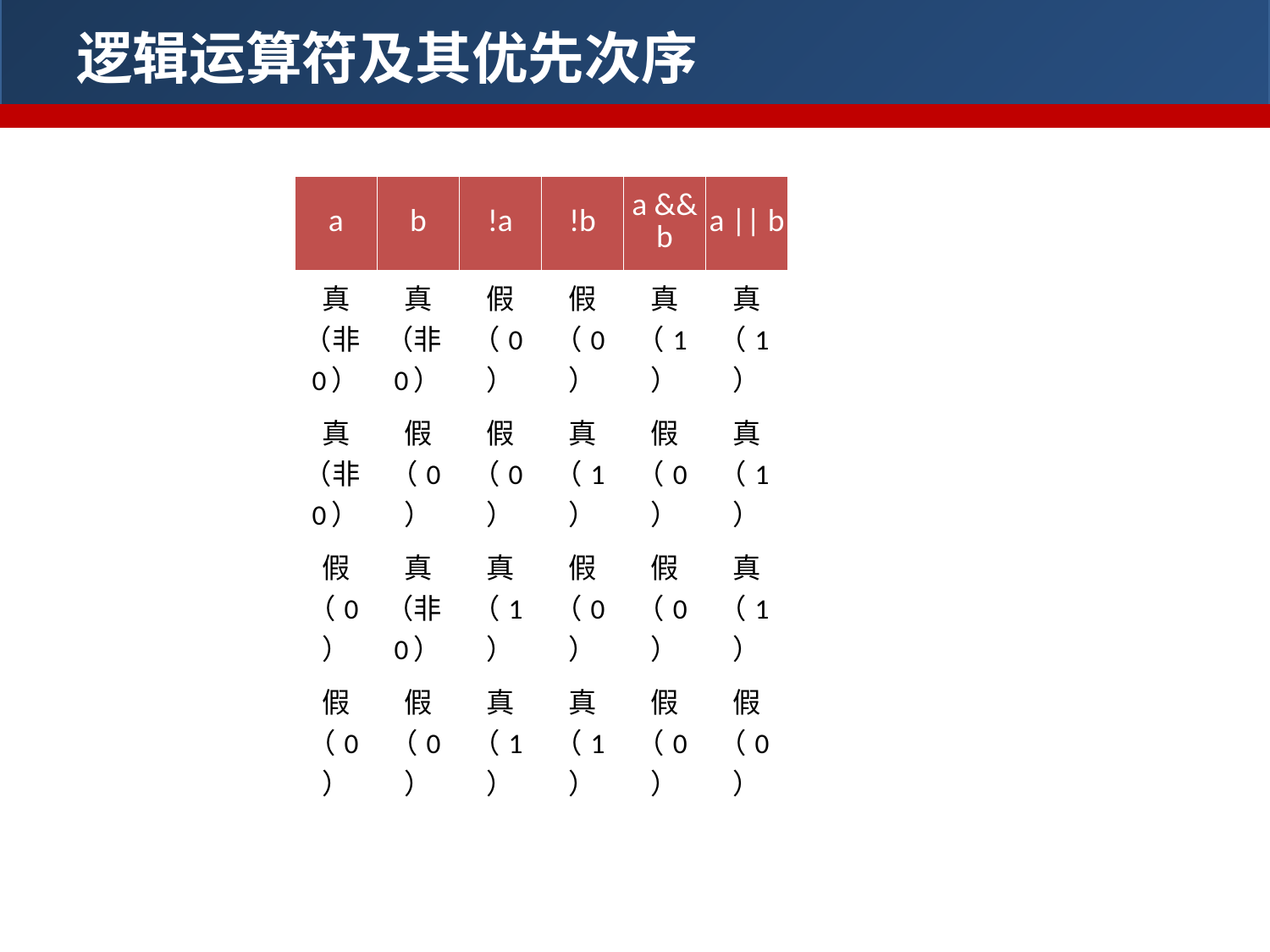

逻辑运算符及其优先次序

| a | b | !a | !b | a && b | a || b |
| --- | --- | --- | --- | --- | --- |
| 真 （非0） | 真 （非0） | 假 （0） | 假 （0） | 真 （1） | 真 （1） |
| 真 （非0） | 假 （0） | 假 （0） | 真 （1） | 假 （0） | 真 （1） |
| 假 （0） | 真 （非0） | 真 （1） | 假 （0） | 假 （0） | 真 （1） |
| 假 （0） | 假 （0） | 真 （1） | 真 （1） | 假 （0） | 假 （0） |